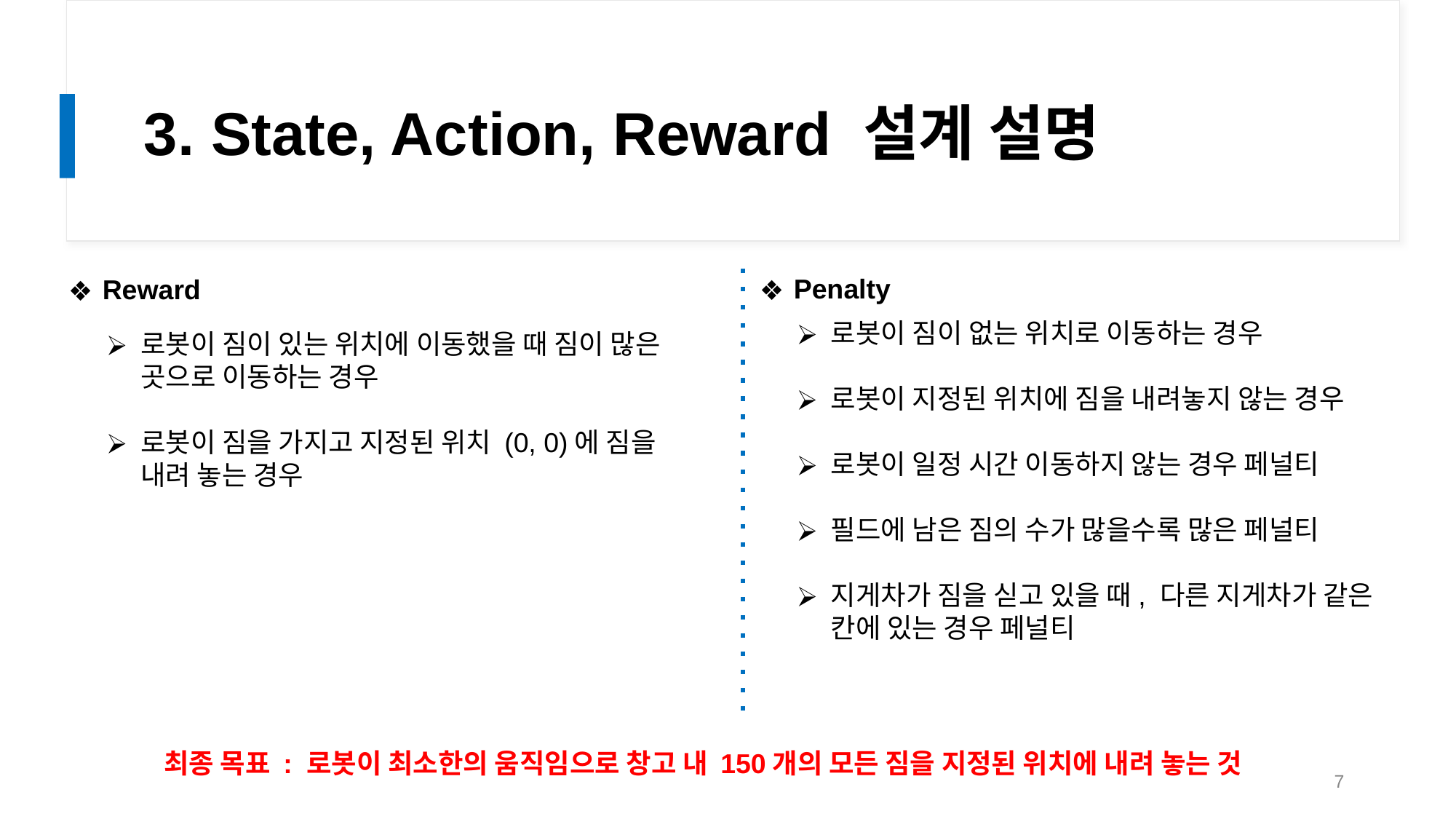

# 3. State, Action, Reward 설계 설명
Penalty
Reward
로봇이 짐이 없는 위치로 이동하는 경우
로봇이 지정된 위치에 짐을 내려놓지 않는 경우
로봇이 일정 시간 이동하지 않는 경우 페널티
필드에 남은 짐의 수가 많을수록 많은 페널티

지게차가 짐을 싣고 있을 때, 다른 지게차가 같은 칸에 있는 경우 페널티
로봇이 짐이 있는 위치에 이동했을 때 짐이 많은 곳으로 이동하는 경우
로봇이 짐을 가지고 지정된 위치 (0, 0)에 짐을 내려 놓는 경우
최종 목표 : 로봇이 최소한의 움직임으로 창고 내 150개의 모든 짐을 지정된 위치에 내려 놓는 것
7